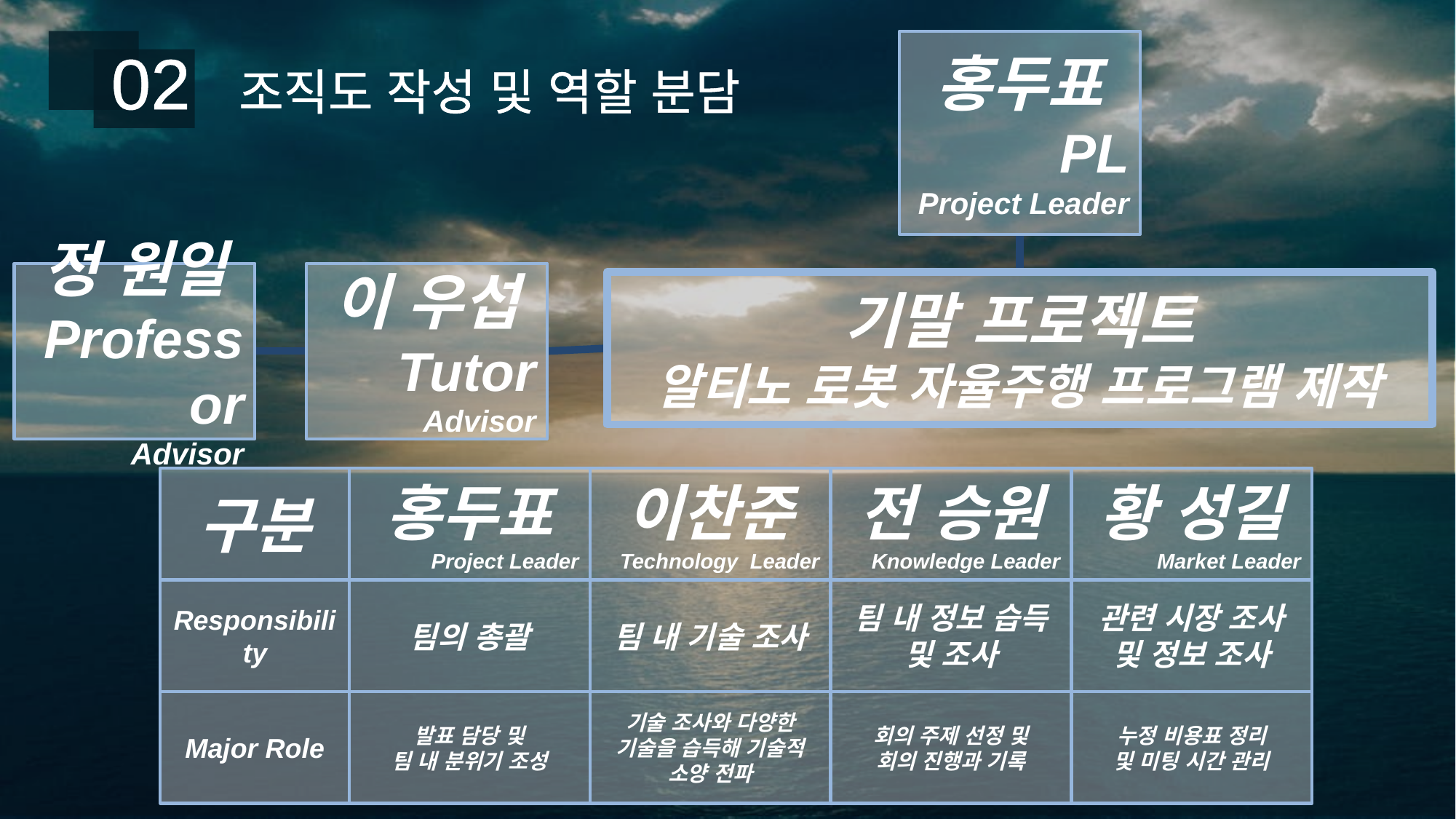

홍두표
PL
Project Leader
02

조직도 작성 및 역할 분담
정 원일
Professor
Advisor
이 우섭
Tutor
Advisor
기말 프로젝트
알티노 로봇 자율주행 프로그램 제작
구분
홍두표
Project Leader
이찬준
Technology  Leader
전 승원
Knowledge Leader
황 성길
Market Leader
Responsibility
팀의 총괄
팀 내 기술 조사
팀 내 정보 습득
및 조사
관련 시장 조사 및 정보 조사
Major Role
발표 담당 및
팀 내 분위기 조성
기술 조사와 다양한
기술을 습득해 기술적
소양 전파
회의 주제 선정 및
회의 진행과 기록
누정 비용표 정리
및 미팅 시간 관리